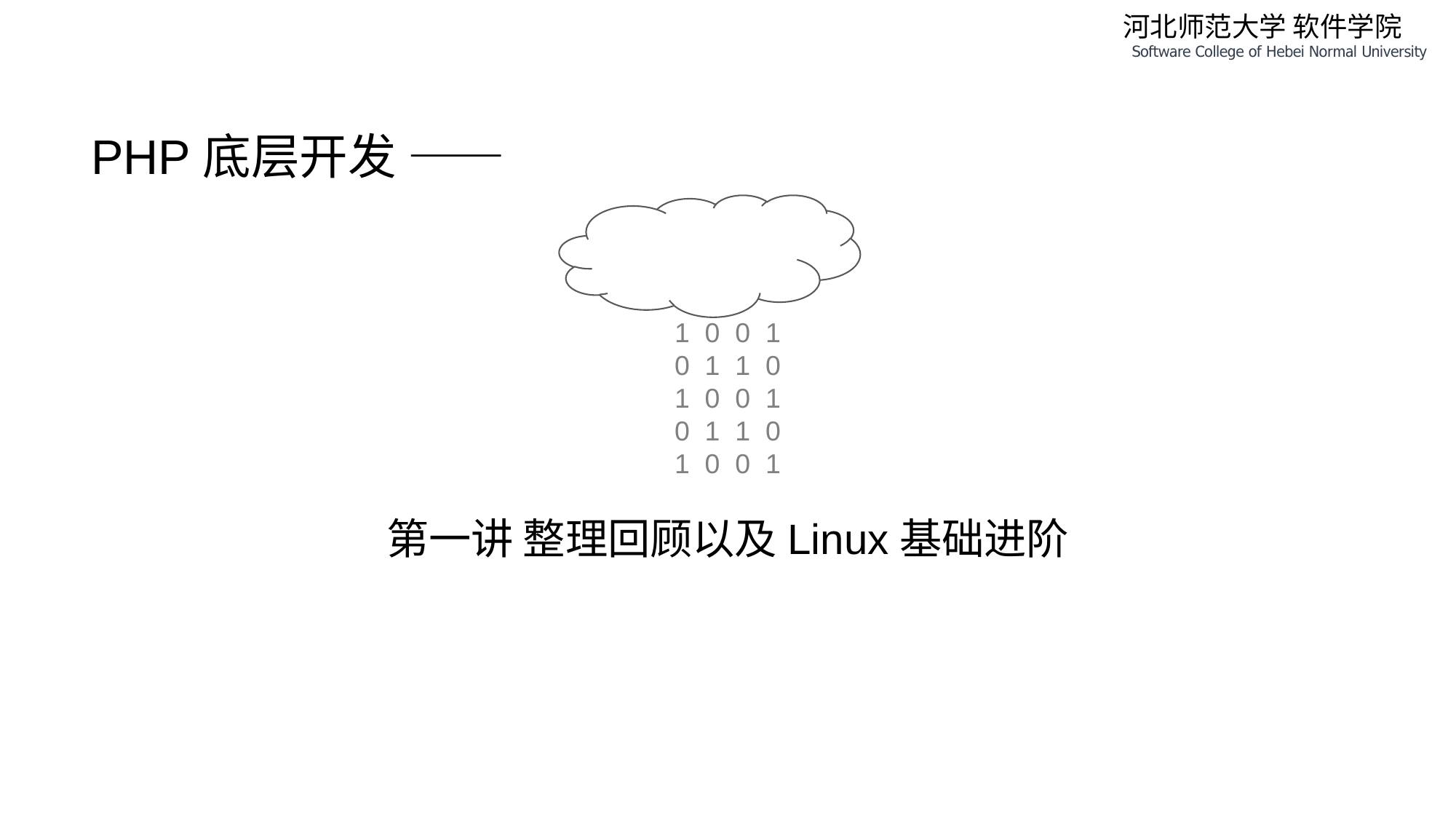

PHP底层开发 ——

1  0  0  1
0  1  1  0
1  0  0  1
0  1  1  0
1  0  0  1

第一讲 整理回顾以及Linux基础进阶